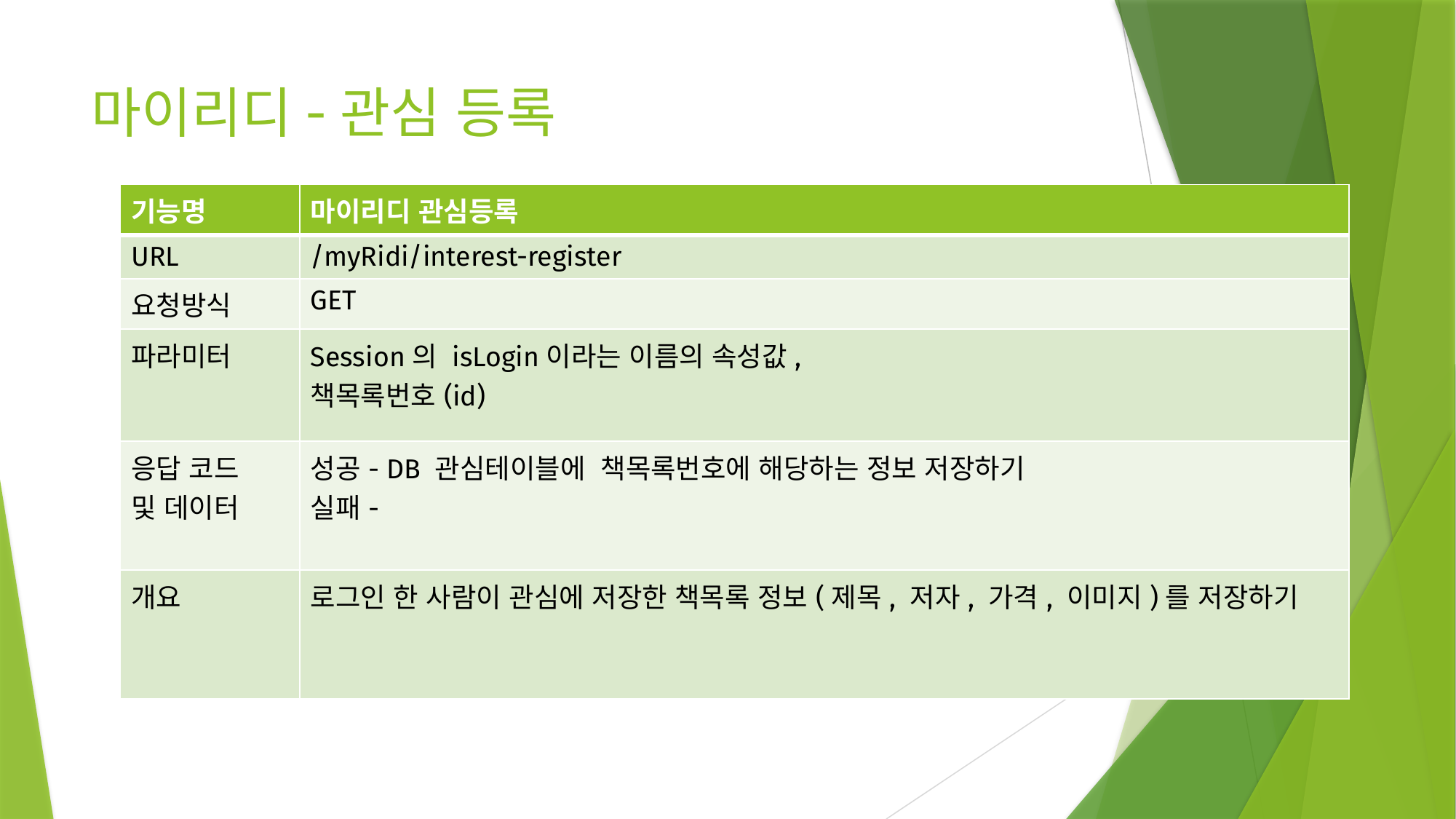

마이리디-관심 등록
| 기능명 | 마이리디 관심등록 |
| --- | --- |
| URL | /myRidi/interest-register |
| 요청방식 | GET |
| 파라미터 | Session의 isLogin이라는 이름의 속성값, 책목록번호(id) |
| 응답 코드 및 데이터 | 성공- DB 관심테이블에 책목록번호에 해당하는 정보 저장하기 실패- |
| 개요 | 로그인 한 사람이 관심에 저장한 책목록 정보(제목, 저자, 가격, 이미지)를 저장하기 |